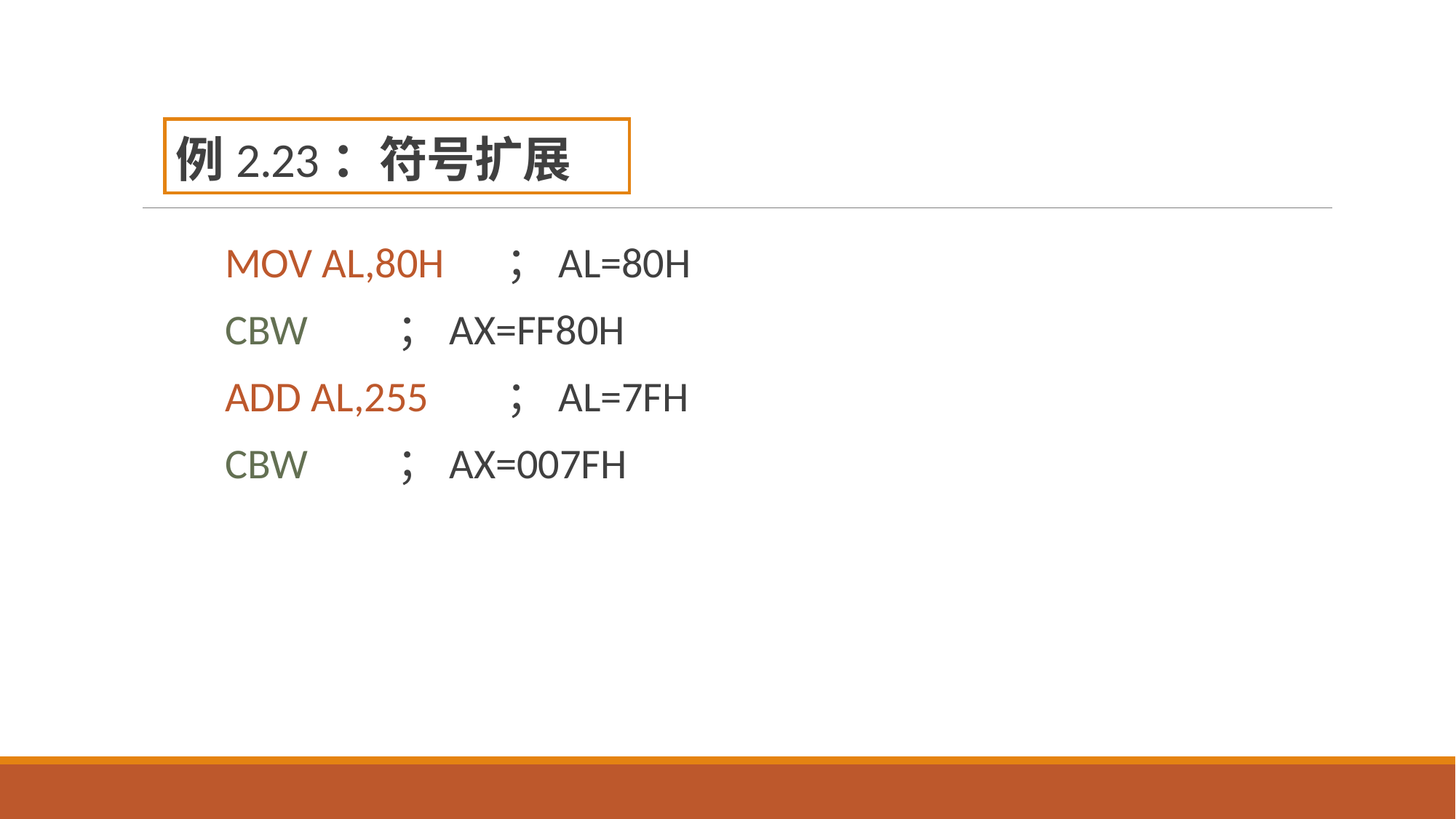

# 例2.23：符号扩展
MOV AL,80H	；AL=80H
CBW	；AX=FF80H
ADD AL,255	；AL=7FH
CBW	；AX=007FH